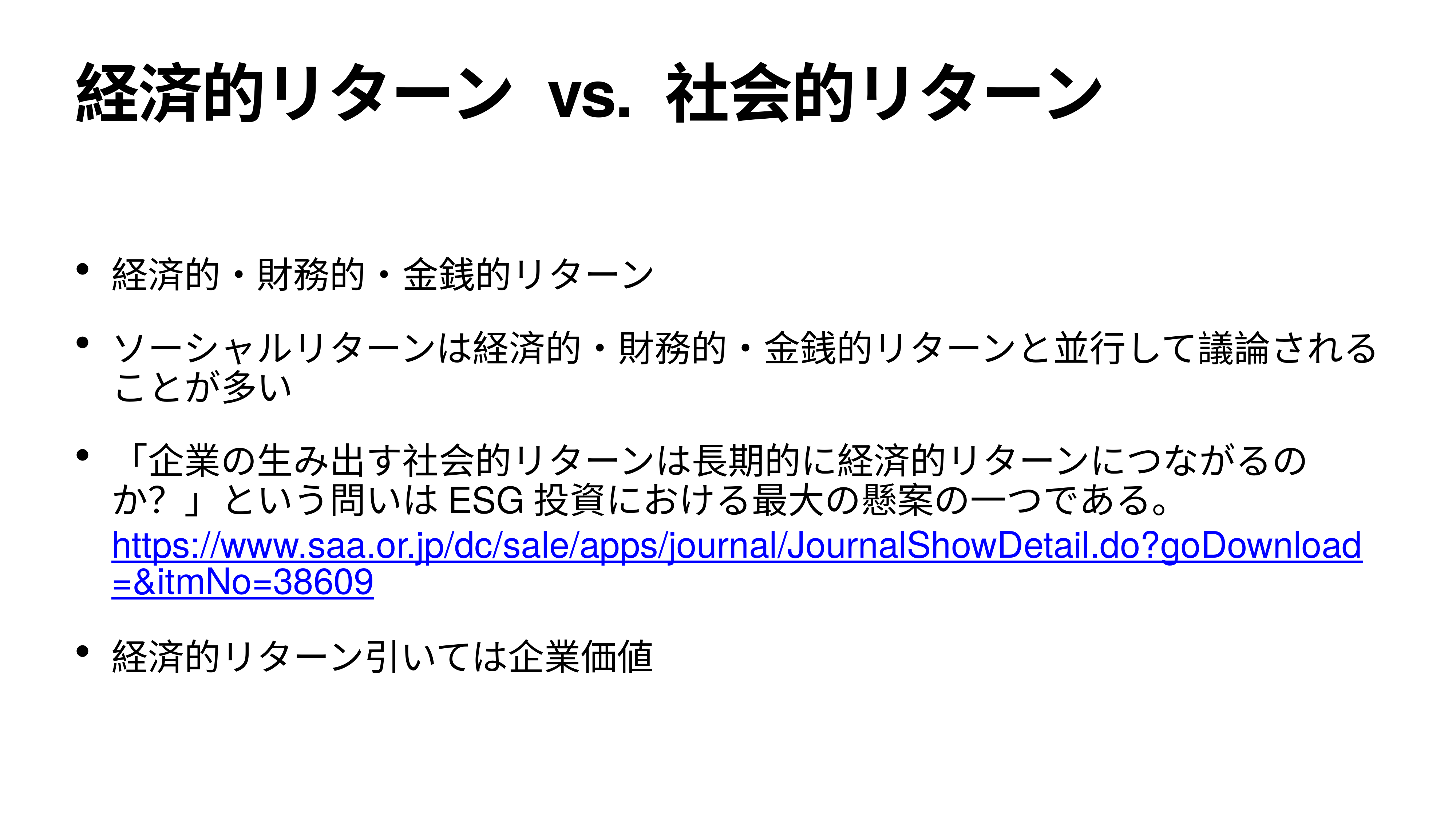

# 経済的リターン vs. 社会的リターン

経済的・財務的・金銭的リターン
ソーシャルリターンは経済的・財務的・金銭的リターンと並行して議論されることが多い
「企業の生み出す社会的リターンは長期的に経済的リターンにつながるのか？」という問いはESG投資における最大の懸案の一つである。https://www.saa.or.jp/dc/sale/apps/journal/JournalShowDetail.do?goDownload=&itmNo=38609
経済的リターン引いては企業価値